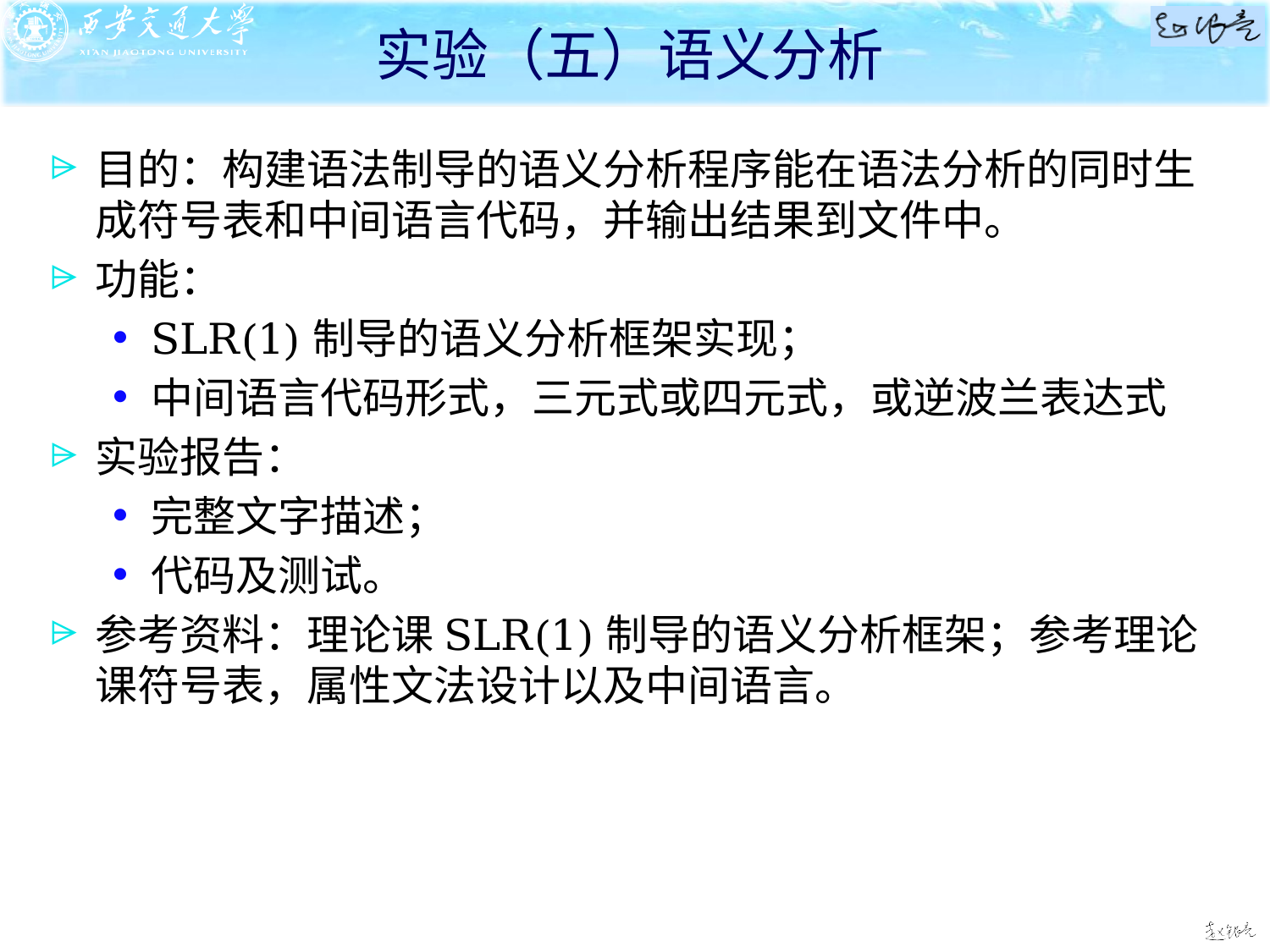

# 实验（五）语义分析
目的：构建语法制导的语义分析程序能在语法分析的同时生成符号表和中间语言代码，并输出结果到文件中。
功能：
SLR(1)制导的语义分析框架实现；
中间语言代码形式，三元式或四元式，或逆波兰表达式
实验报告：
完整文字描述；
代码及测试。
参考资料：理论课SLR(1)制导的语义分析框架；参考理论课符号表，属性文法设计以及中间语言。